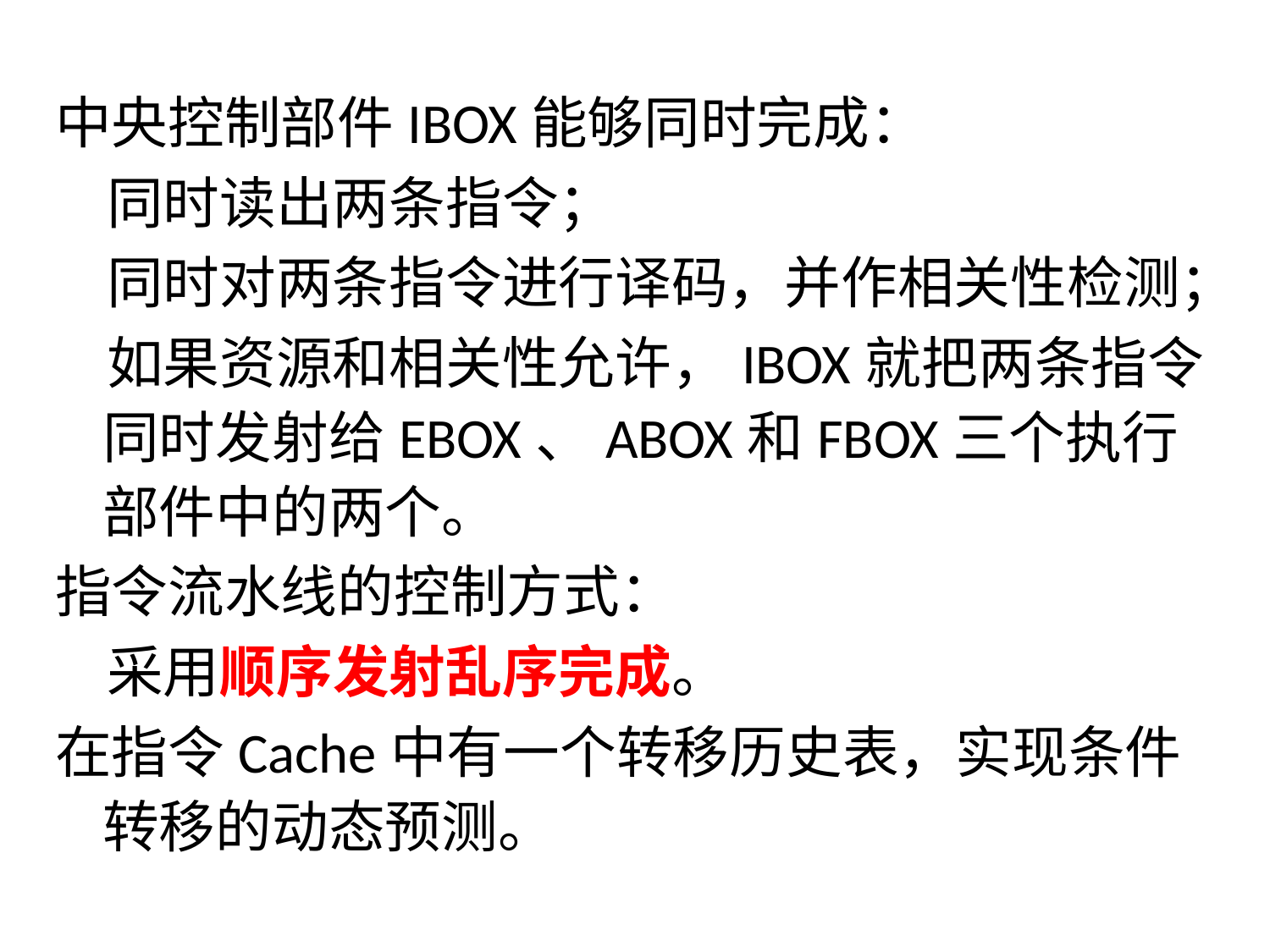

中央控制部件IBOX能够同时完成：
   同时读出两条指令；
   同时对两条指令进行译码，并作相关性检测；
   如果资源和相关性允许，IBOX就把两条指令同时发射给EBOX、ABOX和FBOX三个执行部件中的两个。
指令流水线的控制方式：
   采用顺序发射乱序完成。
在指令Cache中有一个转移历史表，实现条件转移的动态预测。